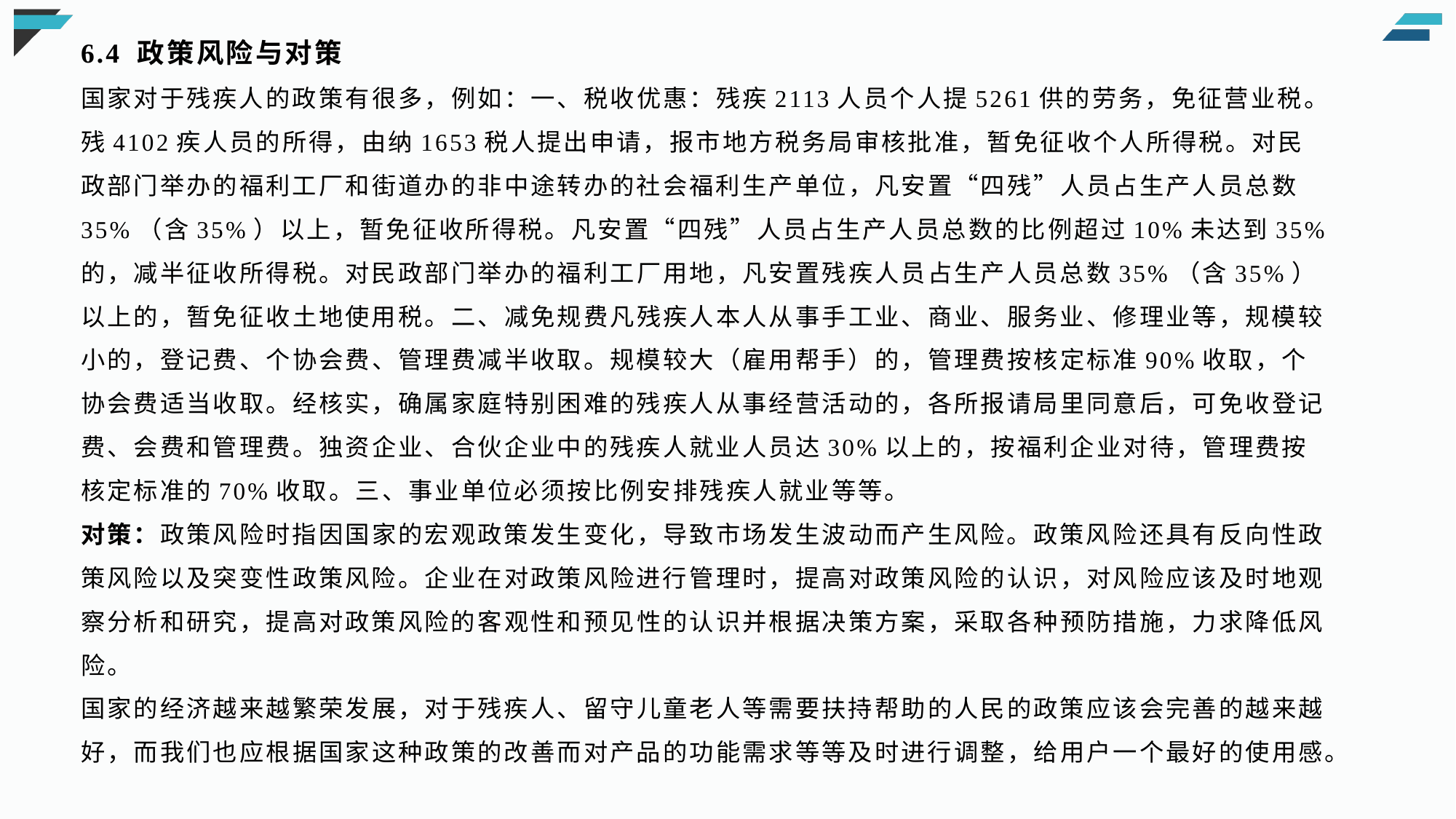

6.4 政策风险与对策
国家对于残疾人的政策有很多，例如：一、税收优惠：残疾2113人员个人提5261供的劳务，免征营业税。残4102疾人员的所得，由纳1653税人提出申请，报市地方税务局审核批准，暂免征收个人所得税。对民政部门举办的福利工厂和街道办的非中途转办的社会福利生产单位，凡安置“四残”人员占生产人员总数35%（含35%）以上，暂免征收所得税。凡安置“四残”人员占生产人员总数的比例超过10%未达到35%的，减半征收所得税。对民政部门举办的福利工厂用地，凡安置残疾人员占生产人员总数35%（含35%）以上的，暂免征收土地使用税。二、减免规费凡残疾人本人从事手工业、商业、服务业、修理业等，规模较小的，登记费、个协会费、管理费减半收取。规模较大（雇用帮手）的，管理费按核定标准90%收取，个协会费适当收取。经核实，确属家庭特别困难的残疾人从事经营活动的，各所报请局里同意后，可免收登记费、会费和管理费。独资企业、合伙企业中的残疾人就业人员达30%以上的，按福利企业对待，管理费按核定标准的70%收取。三、事业单位必须按比例安排残疾人就业等等。
对策：政策风险时指因国家的宏观政策发生变化，导致市场发生波动而产生风险。政策风险还具有反向性政策风险以及突变性政策风险。企业在对政策风险进行管理时，提高对政策风险的认识，对风险应该及时地观察分析和研究，提高对政策风险的客观性和预见性的认识并根据决策方案，采取各种预防措施，力求降低风险。
国家的经济越来越繁荣发展，对于残疾人、留守儿童老人等需要扶持帮助的人民的政策应该会完善的越来越好，而我们也应根据国家这种政策的改善而对产品的功能需求等等及时进行调整，给用户一个最好的使用感。